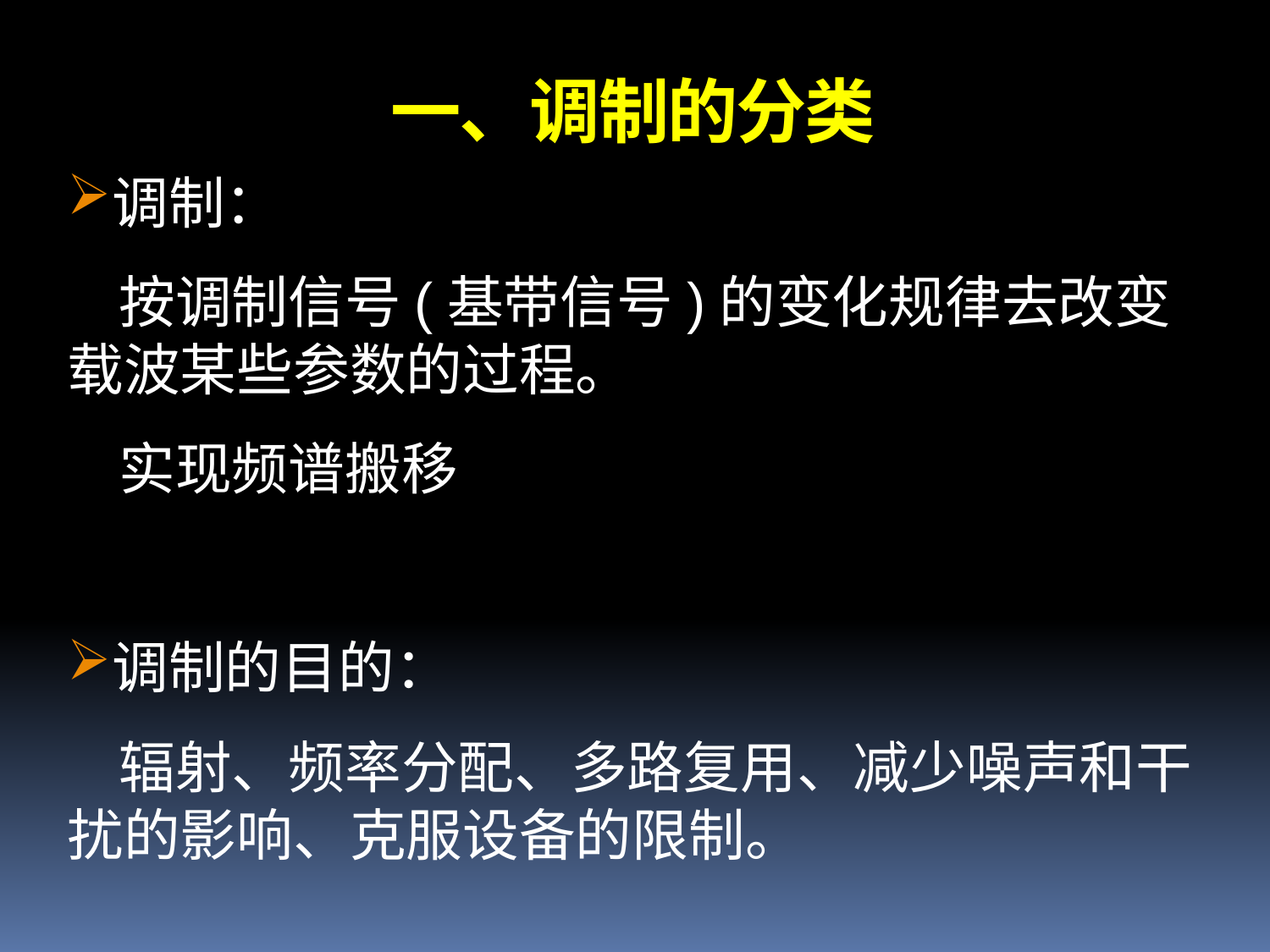

一、调制的分类
调制：
   按调制信号(基带信号)的变化规律去改变载波某些参数的过程。
   实现频谱搬移

调制的目的：
   辐射、频率分配、多路复用、减少噪声和干扰的影响、克服设备的限制。